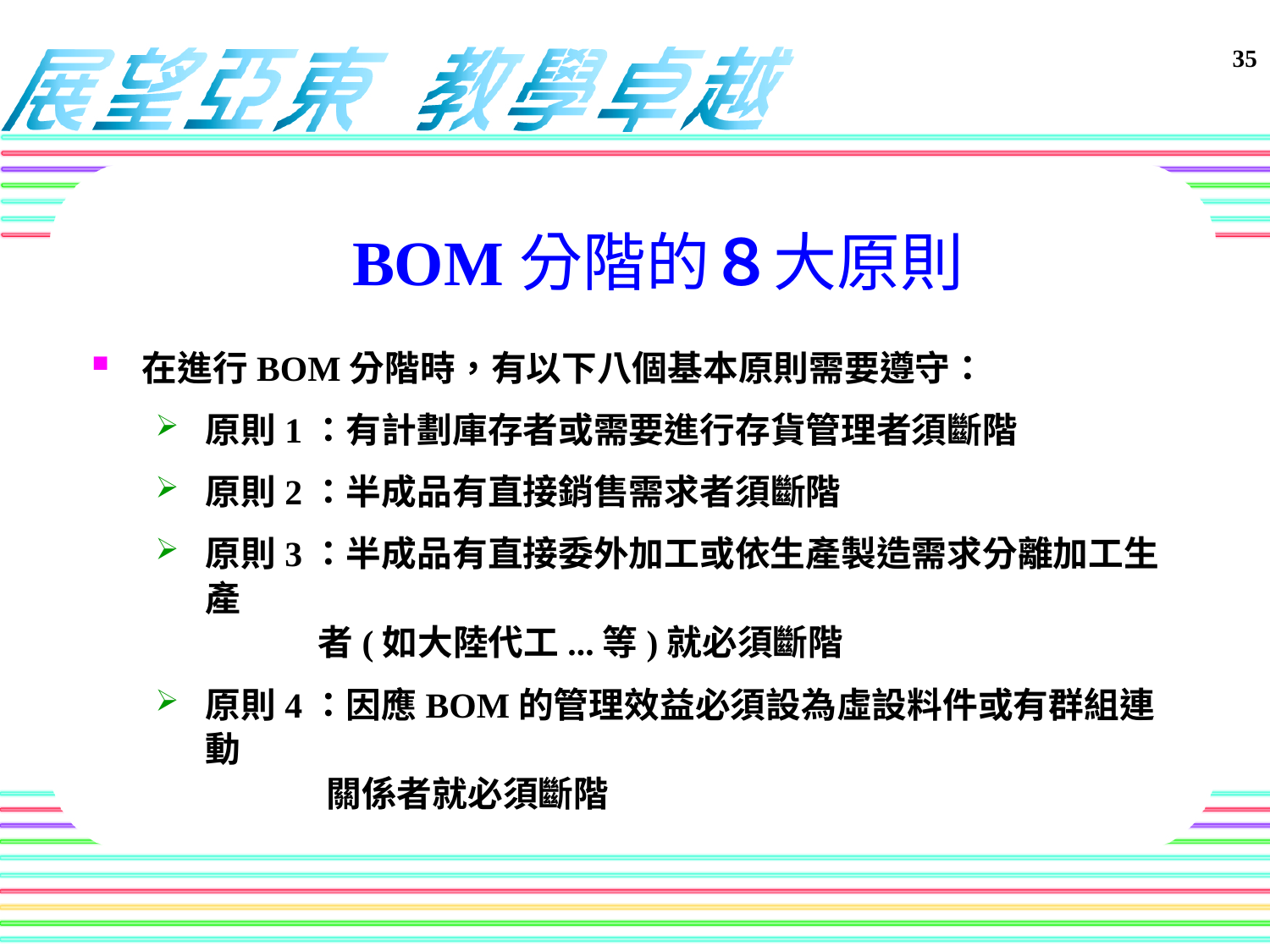

# BOM分階的８大原則
在進行BOM分階時，有以下八個基本原則需要遵守：
原則1：有計劃庫存者或需要進行存貨管理者須斷階
原則2：半成品有直接銷售需求者須斷階
原則3：半成品有直接委外加工或依生產製造需求分離加工生產
              者(如大陸代工...等)就必須斷階
原則4：因應BOM的管理效益必須設為虛設料件或有群組連動
               關係者就必須斷階